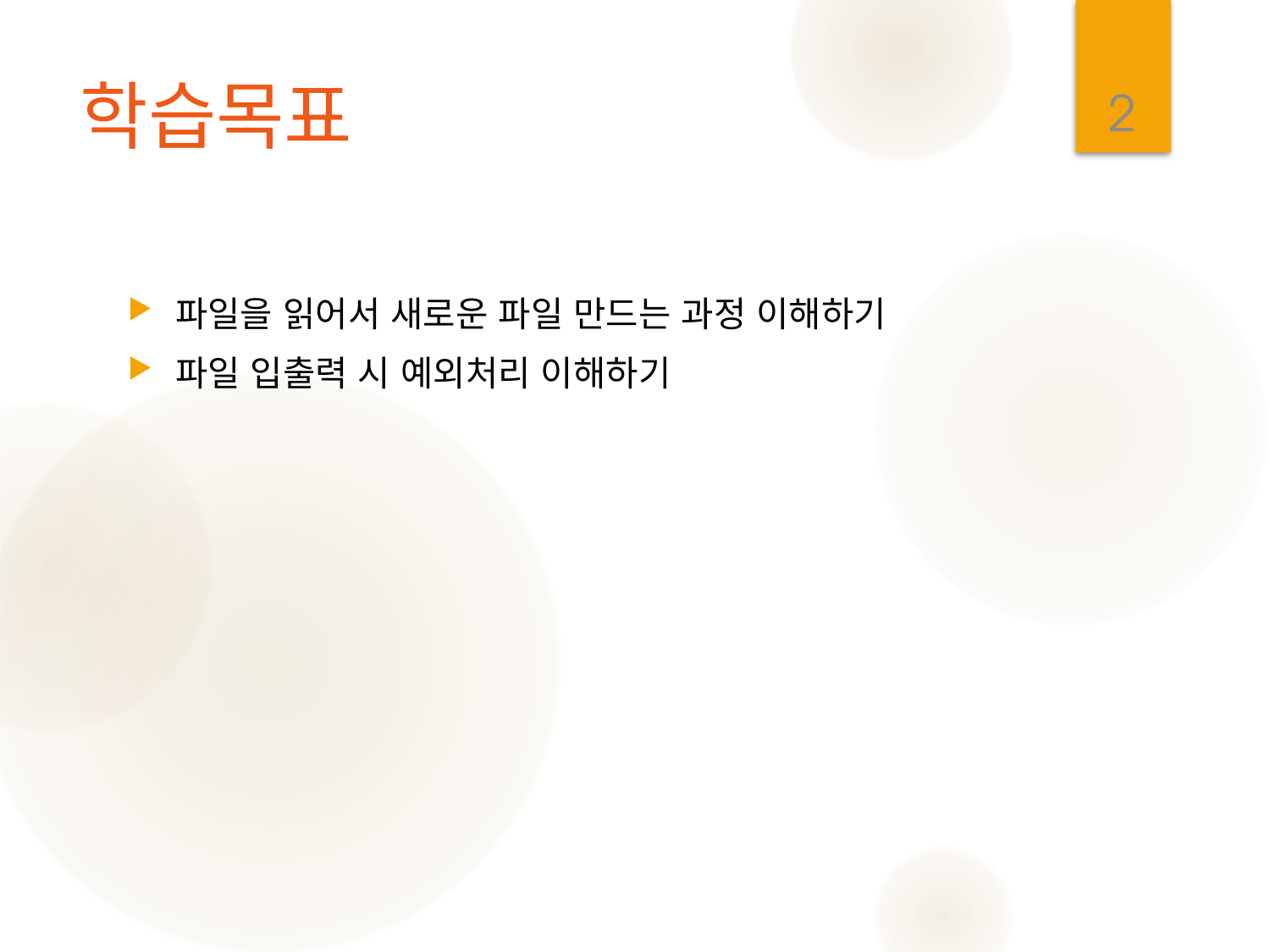

2
# 학습목표
파일을 읽어서 새로운 파일 만드는 과정 이해하기
파일 입출력 시 예외처리 이해하기